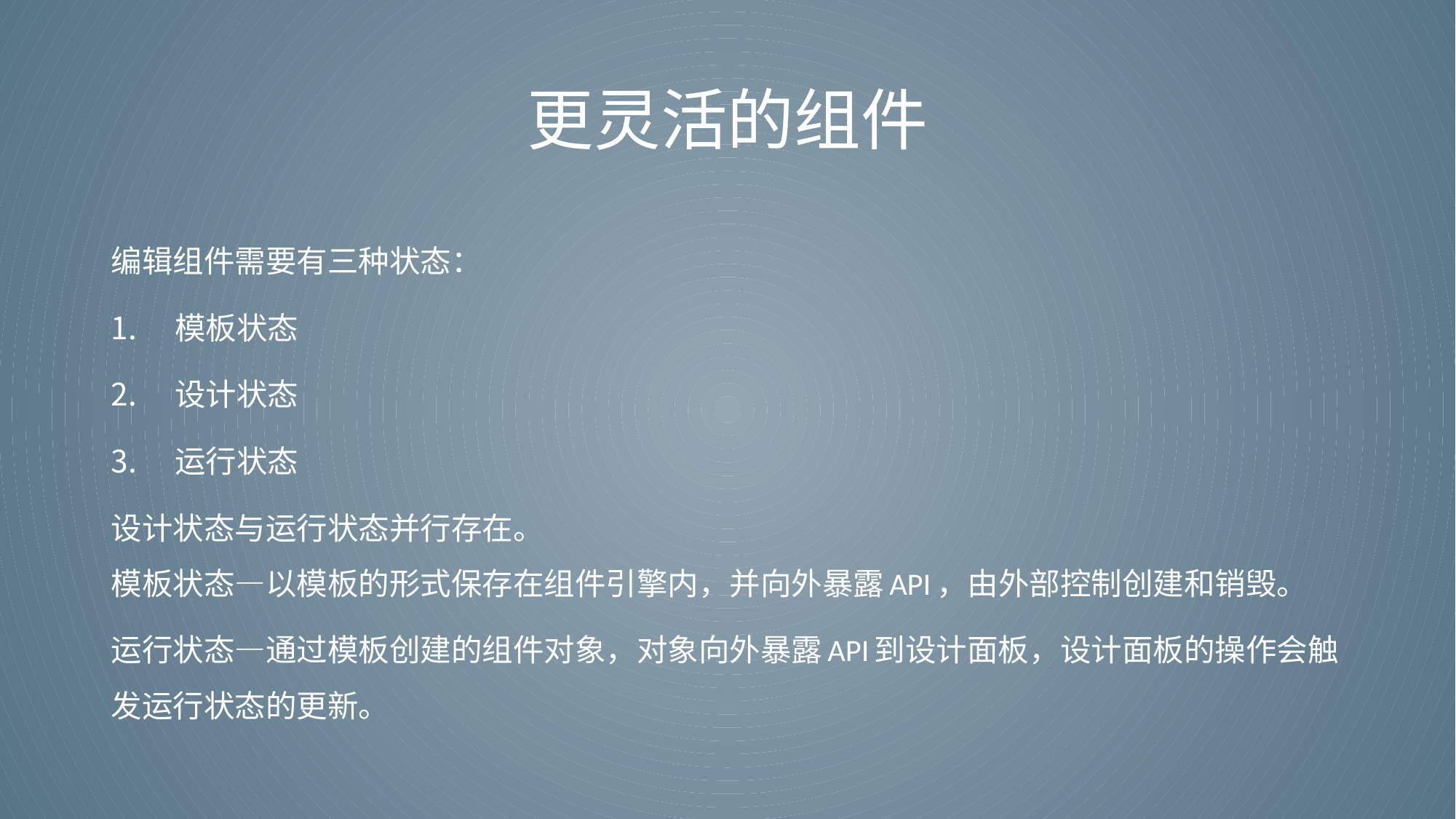

# 更灵活的组件
编辑组件需要有三种状态：
模板状态
设计状态
运行状态
设计状态与运行状态并行存在。
模板状态—以模板的形式保存在组件引擎内，并向外暴露API，由外部控制创建和销毁。
运行状态—通过模板创建的组件对象，对象向外暴露API到设计面板，设计面板的操作会触发运行状态的更新。